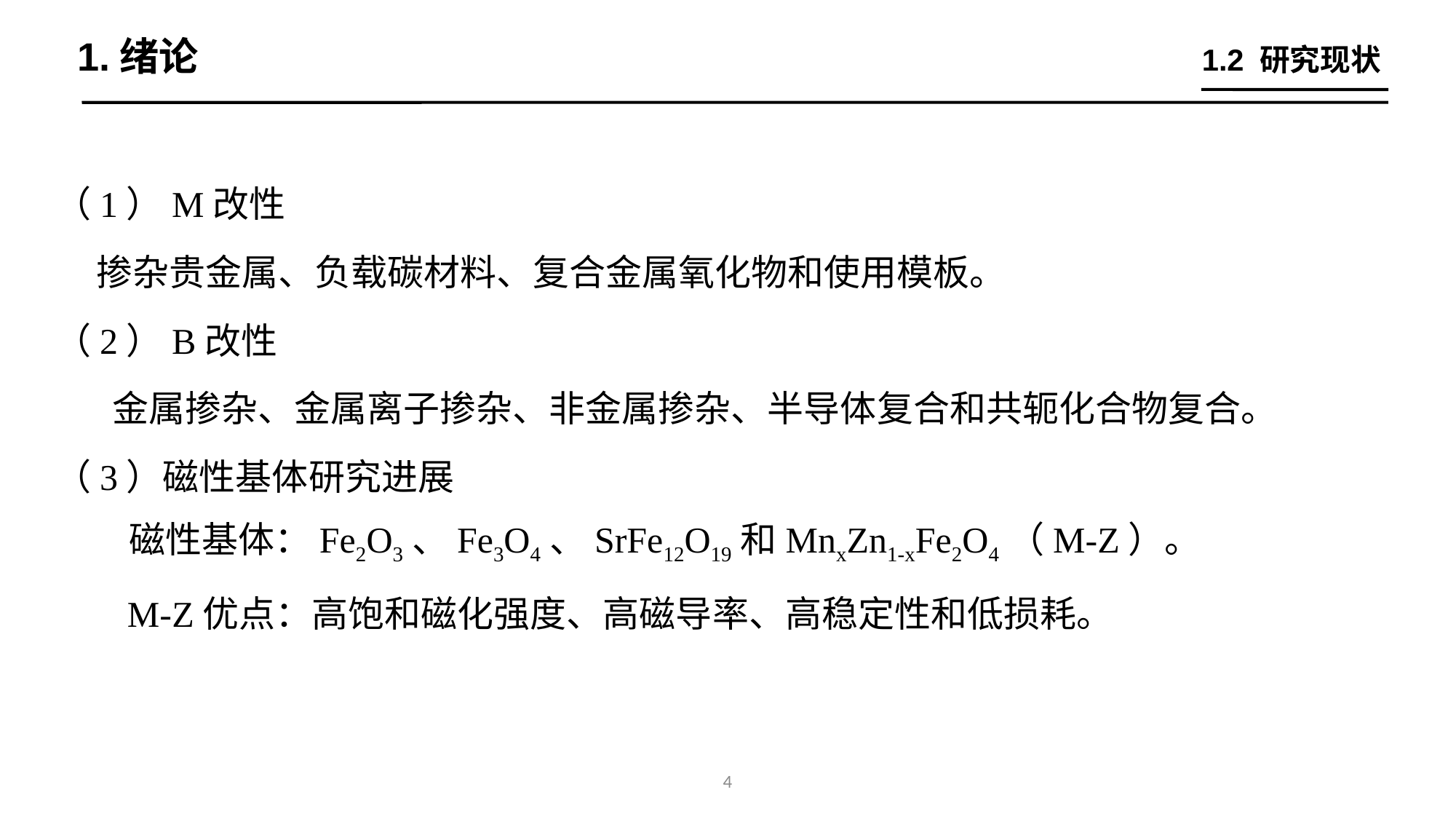

1.绪论
1.2 研究现状

（1）M改性
    掺杂贵金属、负载碳材料、复合金属氧化物和使用模板。
（2）B改性
      金属掺杂、金属离子掺杂、非金属掺杂、半导体复合和共轭化合物复合。
（3）磁性基体研究进展
        磁性基体：Fe2O3、Fe3O4、SrFe12O19和MnxZn1-xFe2O4（M-Z）。
        M-Z优点：高饱和磁化强度、高磁导率、高稳定性和低损耗。
4